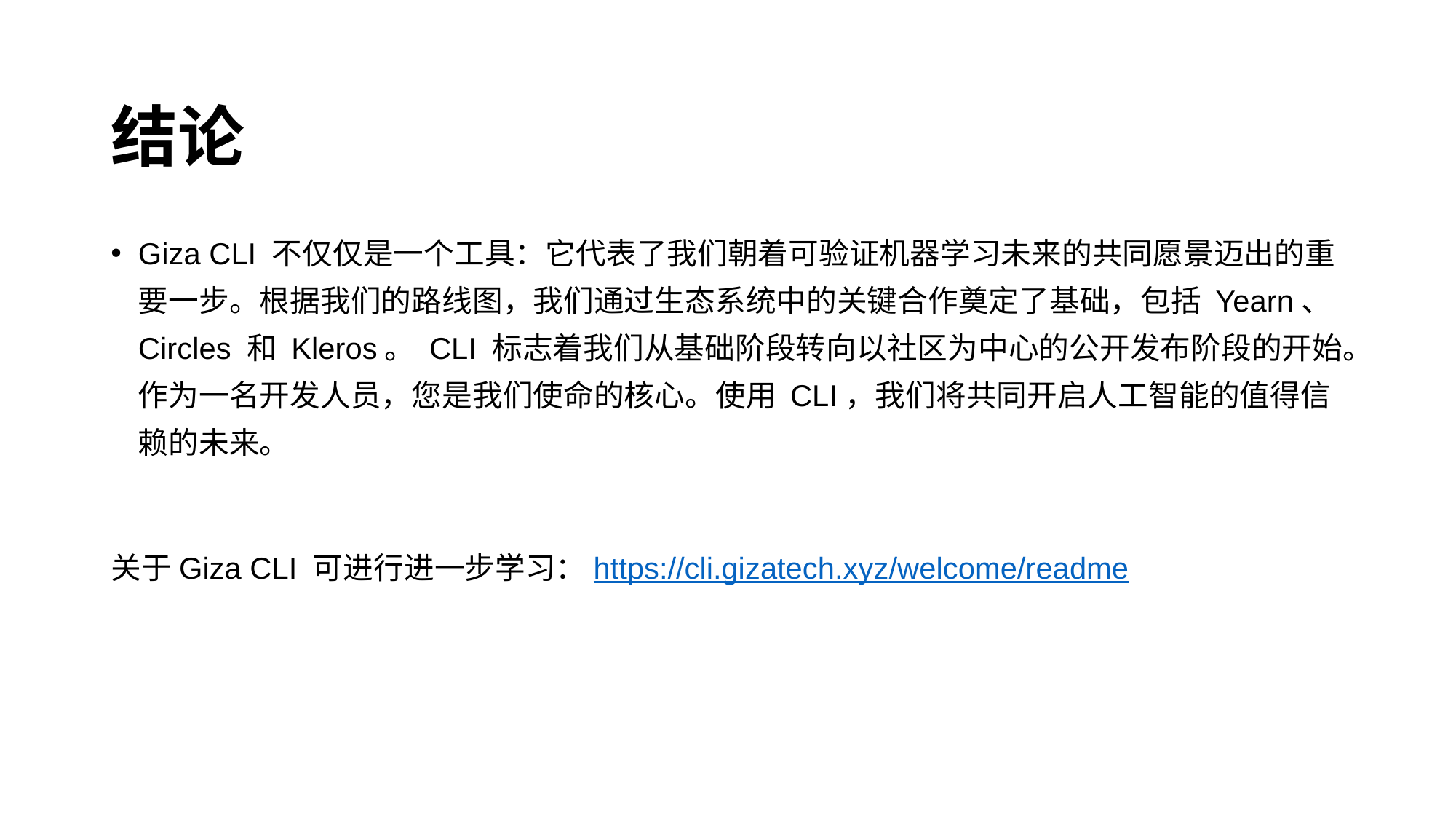

# 结论
Giza CLI 不仅仅是一个工具：它代表了我们朝着可验证机器学习未来的共同愿景迈出的重要一步。根据我们的路线图，我们通过生态系统中的关键合作奠定了基础，包括 Yearn、Circles 和 Kleros。 CLI 标志着我们从基础阶段转向以社区为中心的公开发布阶段的开始。作为一名开发人员，您是我们使命的核心。使用 CLI，我们将共同开启人工智能的值得信赖的未来。

关于Giza CLI 可进行进一步学习：https://cli.gizatech.xyz/welcome/readme